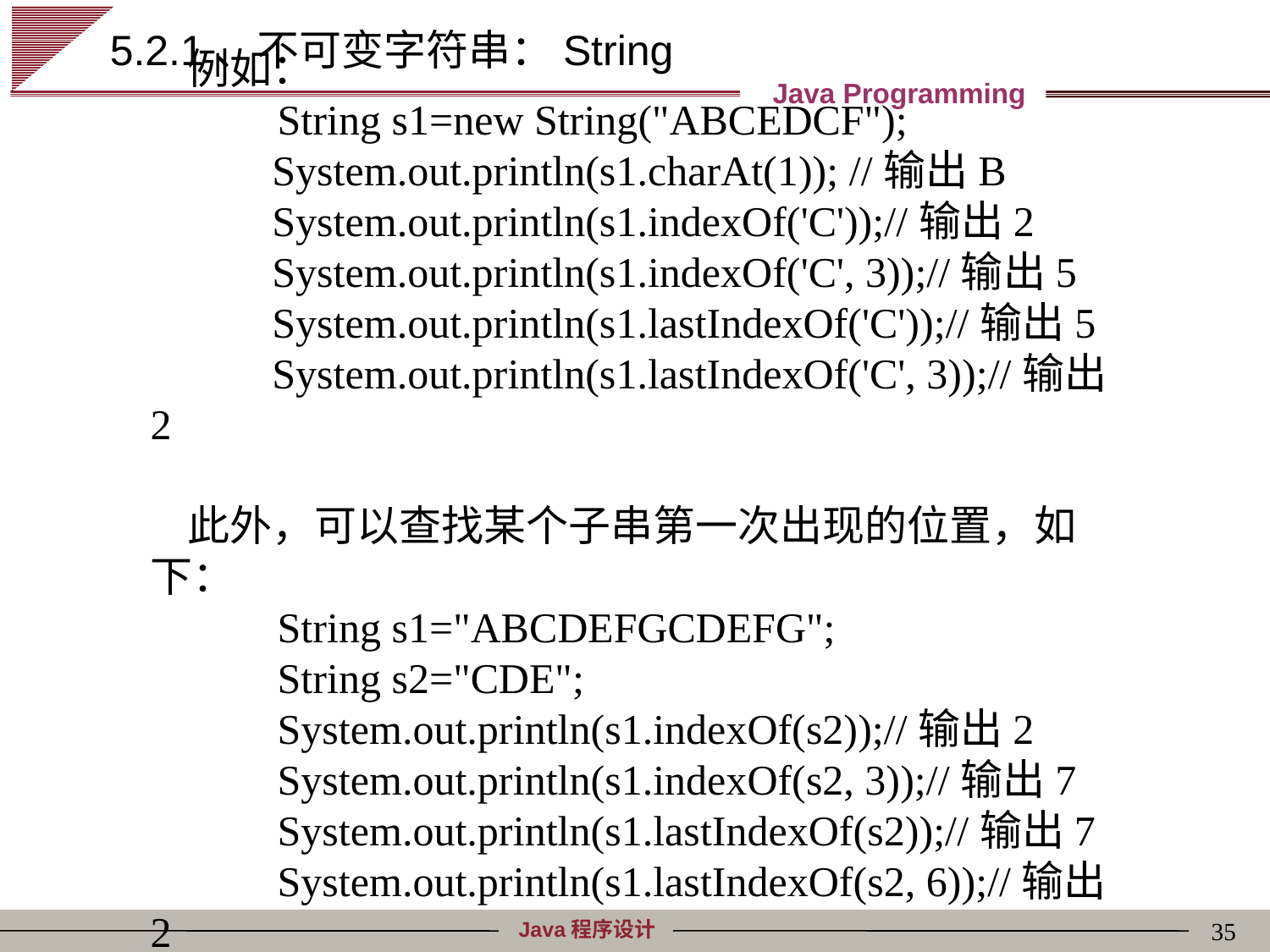

# 5.2.1、不可变字符串：String
例如：
	String s1=new String("ABCEDCF");
        System.out.println(s1.charAt(1)); //输出B
        System.out.println(s1.indexOf('C'));//输出2
        System.out.println(s1.indexOf('C', 3));//输出5
        System.out.println(s1.lastIndexOf('C'));//输出5
        System.out.println(s1.lastIndexOf('C', 3));//输出2

此外，可以查找某个子串第一次出现的位置，如下：
	String s1="ABCDEFGCDEFG";
	String s2="CDE";
	System.out.println(s1.indexOf(s2));//输出2
	System.out.println(s1.indexOf(s2, 3));//输出7
	System.out.println(s1.lastIndexOf(s2));//输出7
	System.out.println(s1.lastIndexOf(s2, 6));//输出2